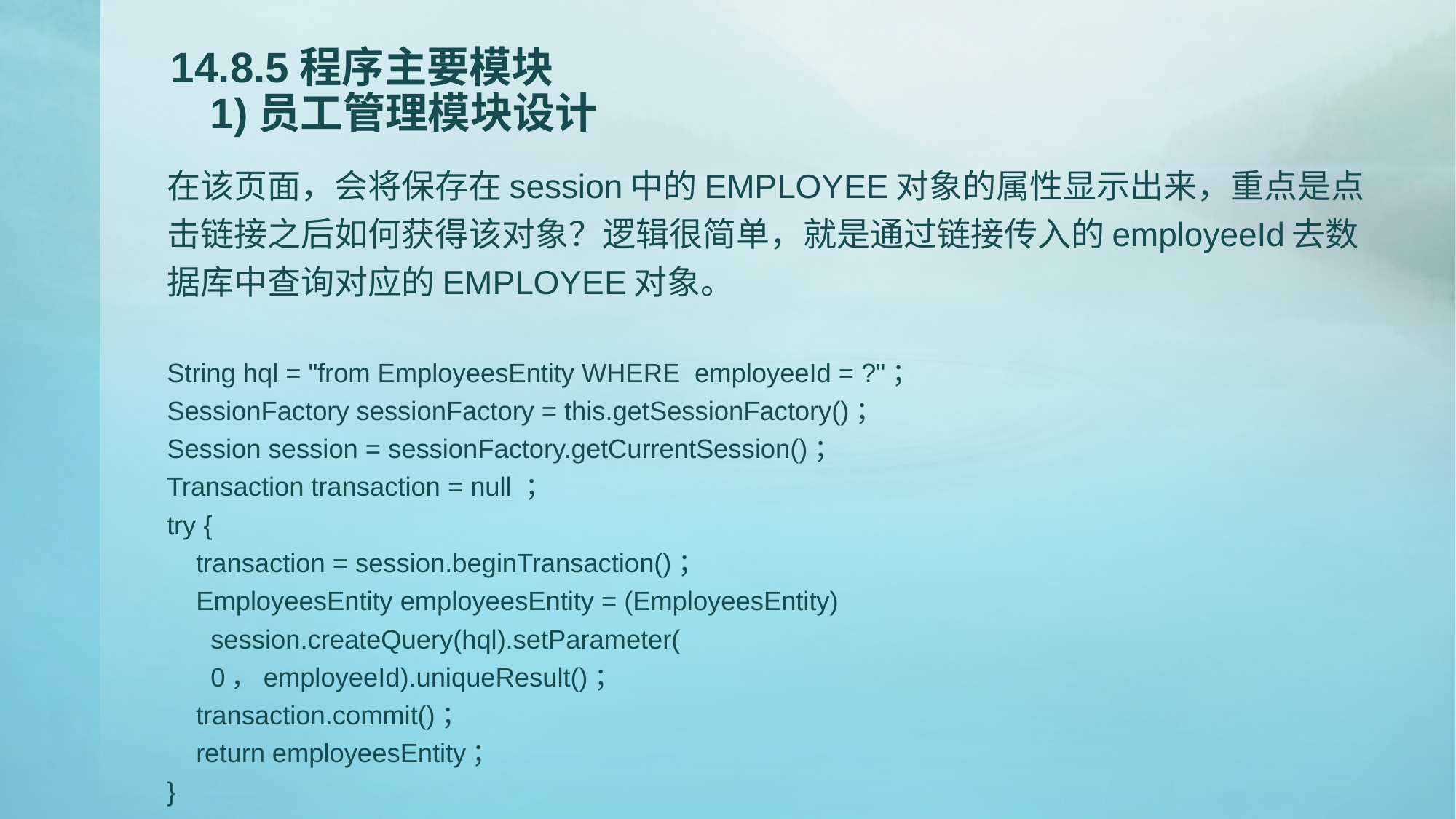

# 14.8.5程序主要模块 1)员工管理模块设计
在该页面，会将保存在session中的EMPLOYEE对象的属性显示出来，重点是点击链接之后如何获得该对象？逻辑很简单，就是通过链接传入的employeeId去数据库中查询对应的EMPLOYEE对象。

String hql = "from EmployeesEntity WHERE  employeeId = ?"；
SessionFactory sessionFactory = this.getSessionFactory()；
Session session = sessionFactory.getCurrentSession()；
Transaction transaction = null ；
try {
    transaction = session.beginTransaction()；
    EmployeesEntity employeesEntity = (EmployeesEntity)
      session.createQuery(hql).setParameter(
      0，employeeId).uniqueResult()；
    transaction.commit()；
    return employeesEntity；
}